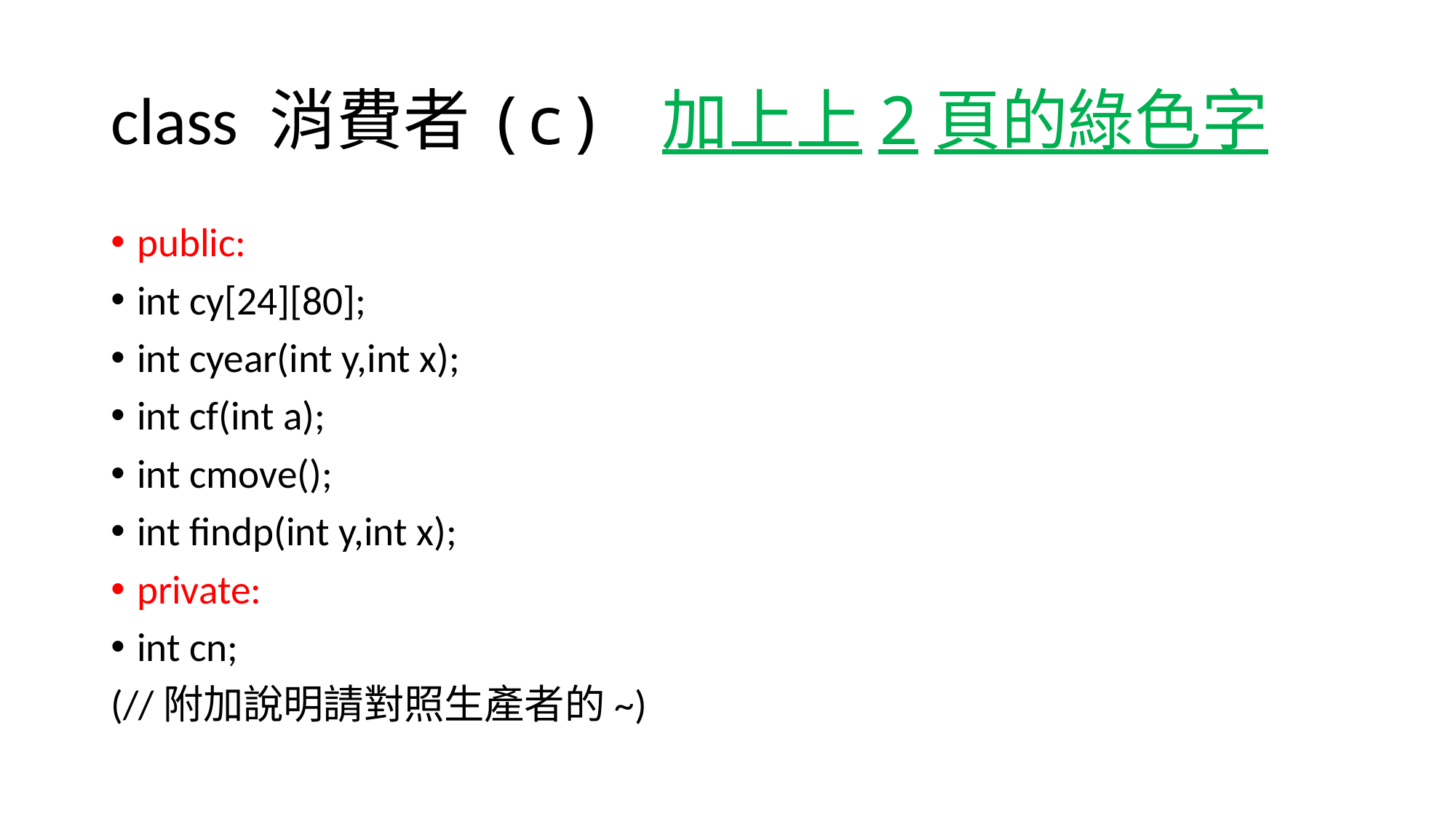

# class 消費者(c) 加上上2頁的綠色字

public:
int cy[24][80];
int cyear(int y,int x);
int cf(int a);
int cmove();
int findp(int y,int x);
private:
int cn;
(//附加說明請對照生產者的~)